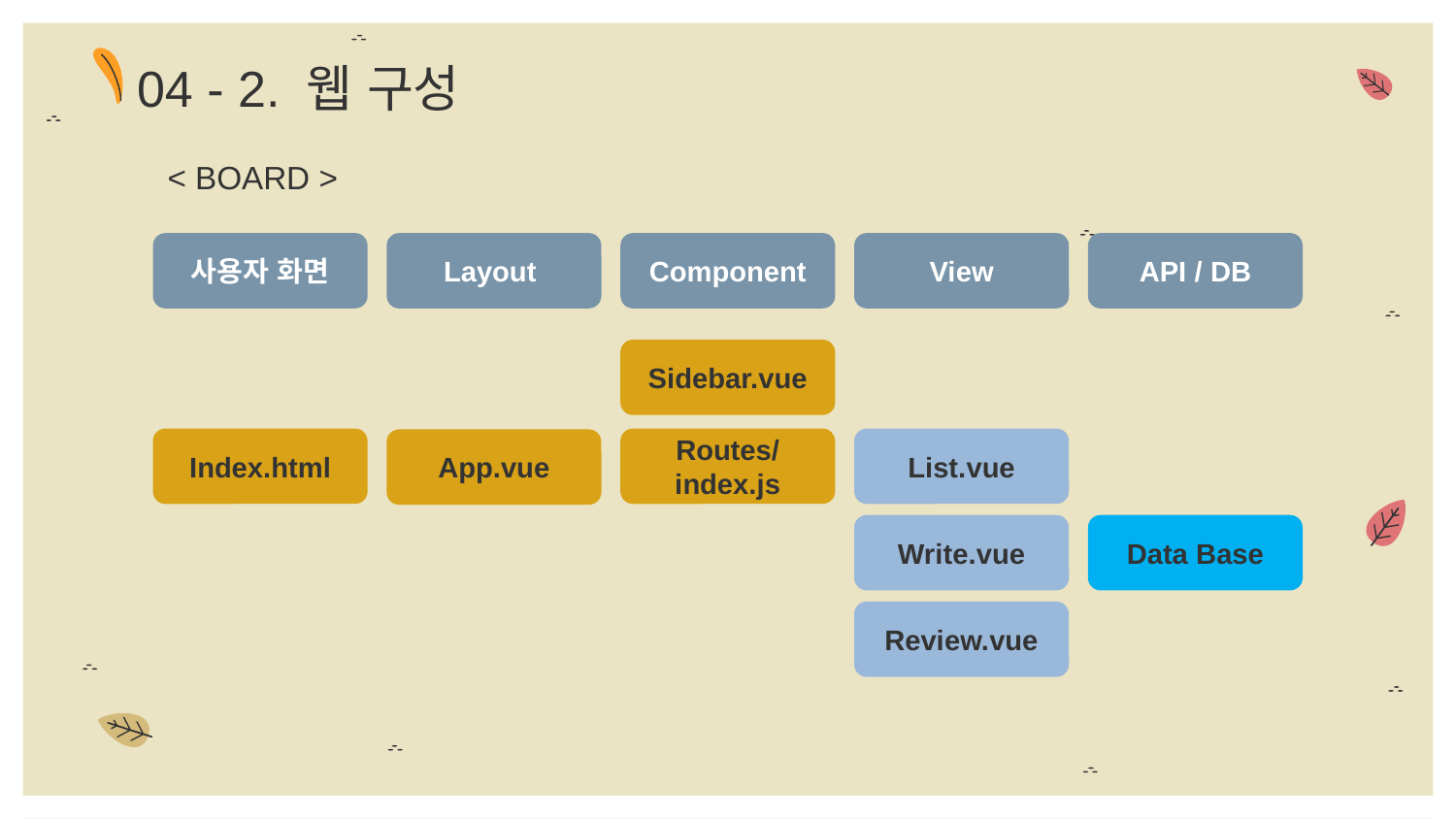

# 04 - 2. 웹 구성

< BOARD >
사용자 화면
Layout
Component
View
API / DB
Sidebar.vue
List.vue
Index.html
Routes/
index.js
App.vue
Data Base
Write.vue
Review.vue